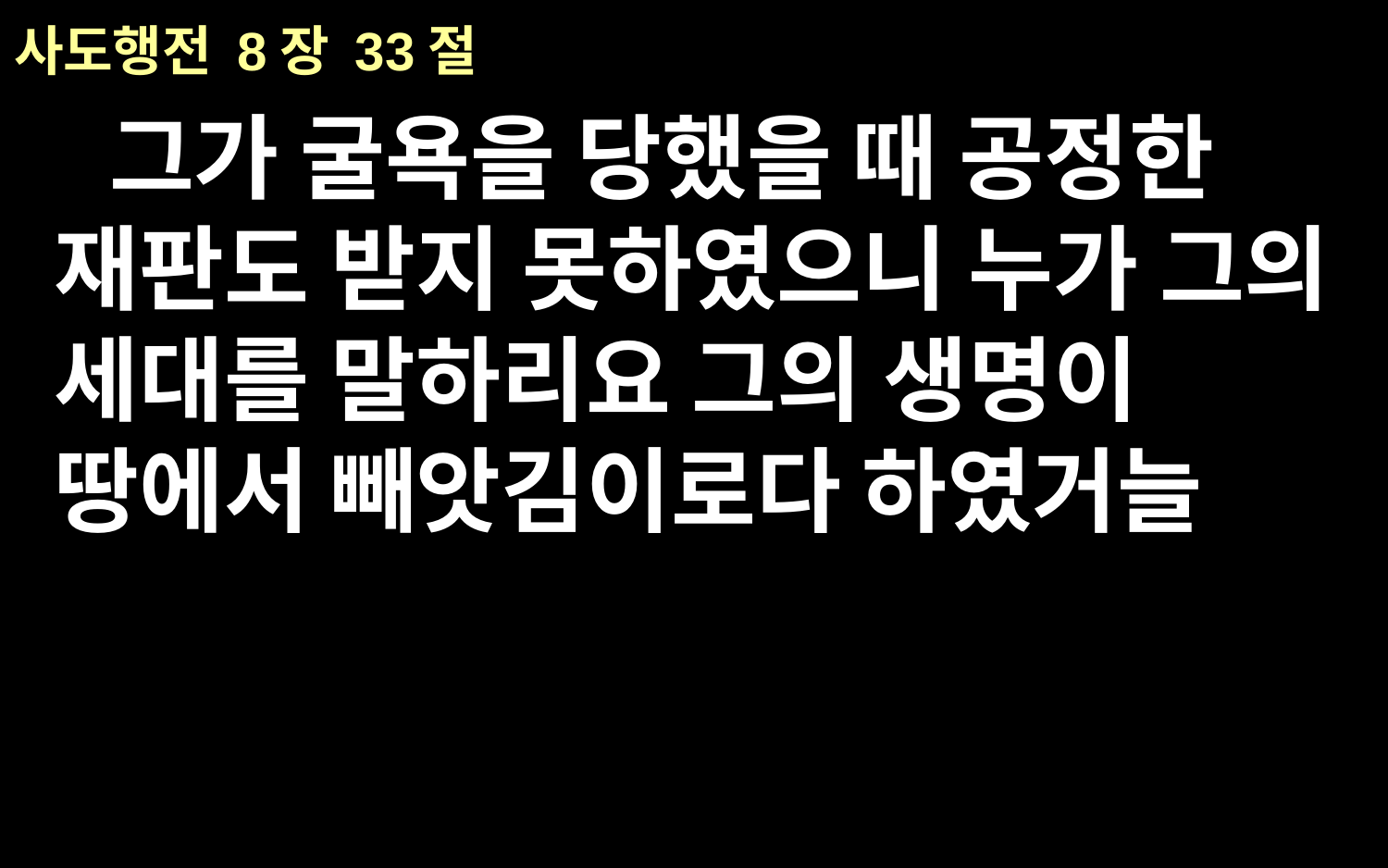

# 사도행전 8장 33절
그가 굴욕을 당했을 때 공정한 재판도 받지 못하였으니 누가 그의 세대를 말하리요 그의 생명이 땅에서 빼앗김이로다 하였거늘